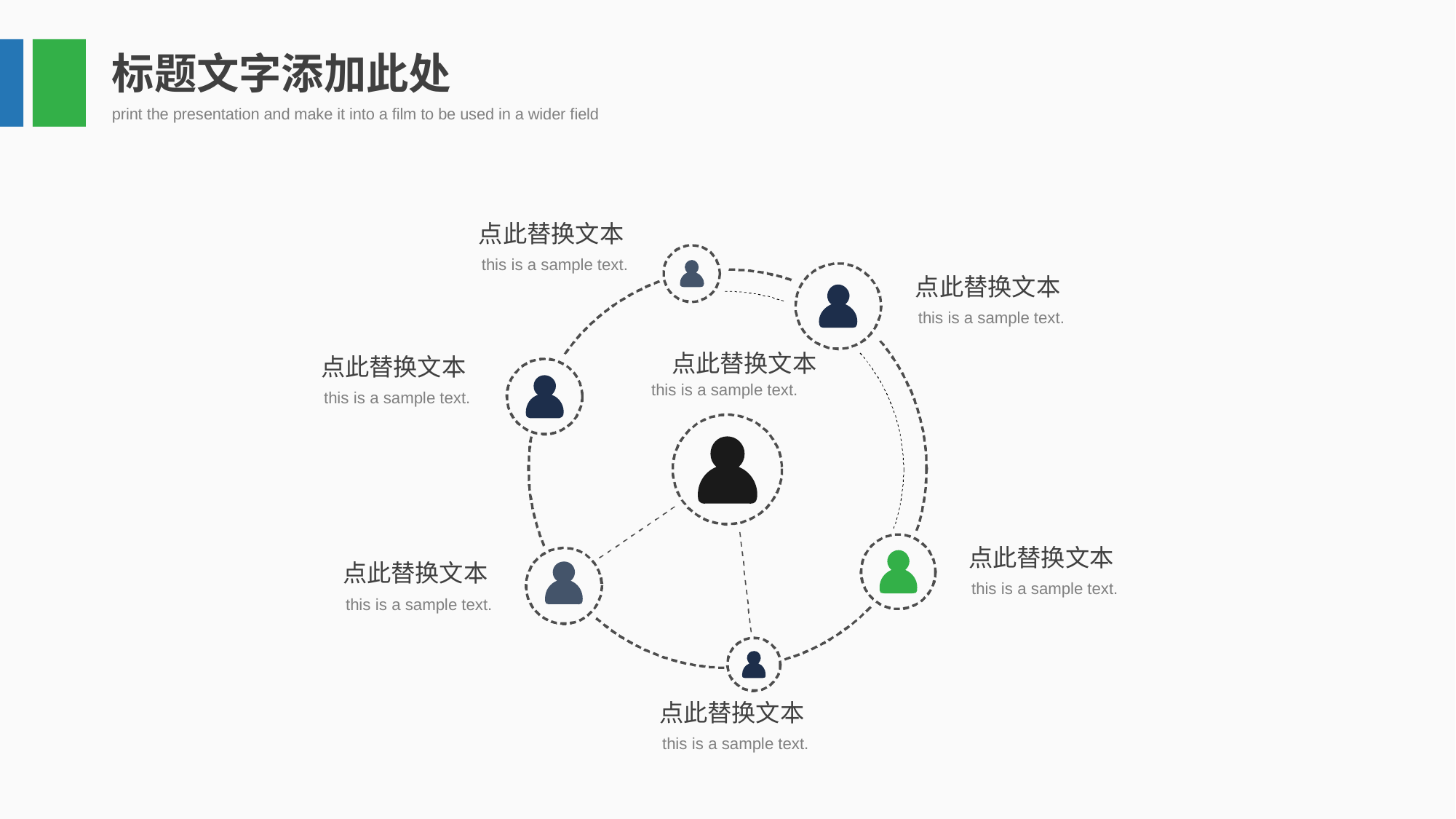

标题文字添加此处
print the presentation and make it into a film to be used in a wider field
点此替换文本
this is a sample text.

点此替换文本
this is a sample text.
点此替换文本
this is a sample text.
点此替换文本
this is a sample text.

点此替换文本
this is a sample text.
点此替换文本
this is a sample text.
点此替换文本
this is a sample text.